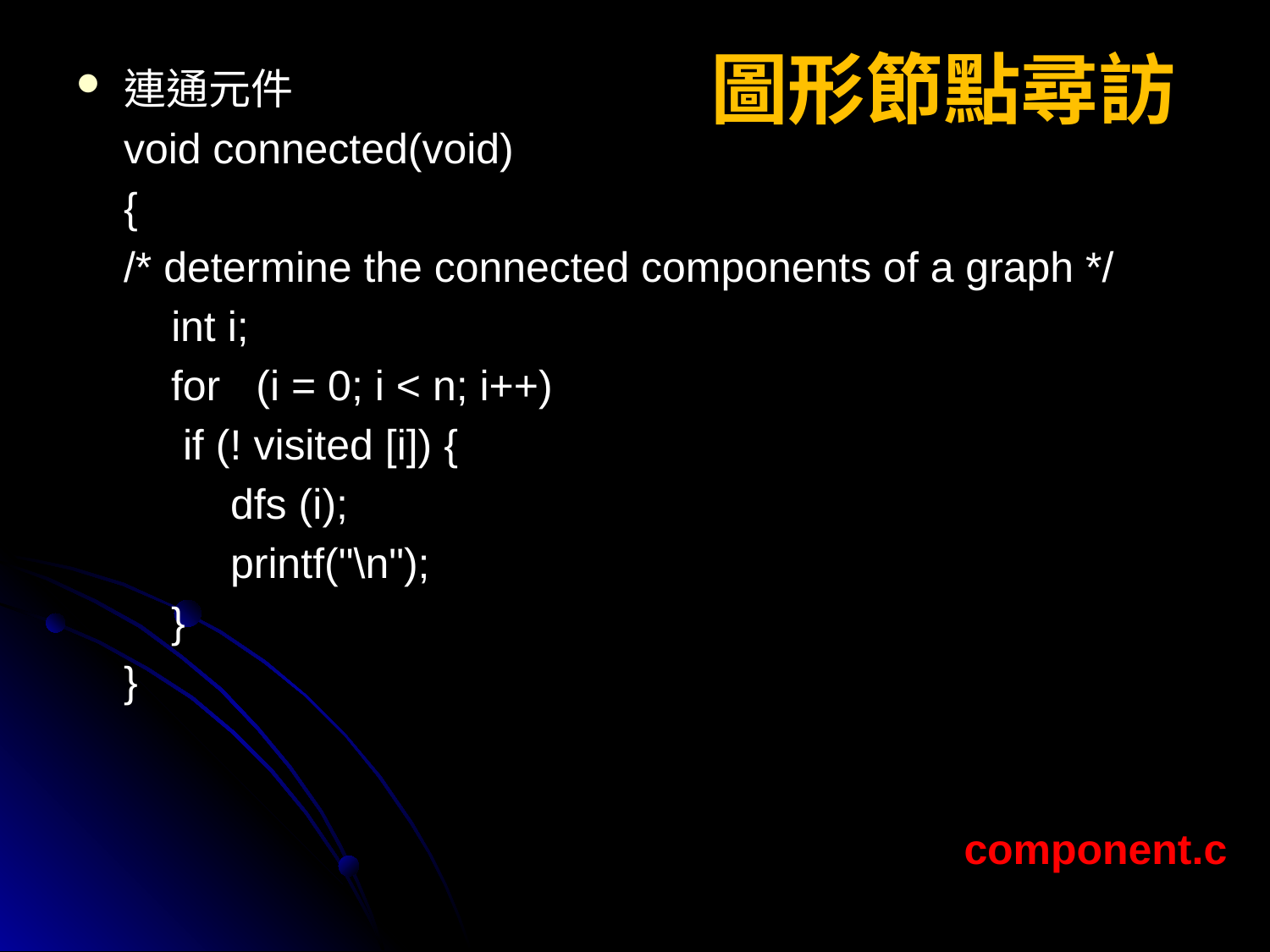

# 圖形節點尋訪
連通元件
    void connected(void)
    {
    /* determine the connected components of a graph */
   	    int i;
        for   (i = 0; i < n; i++)
         if (! visited [i]) {
             dfs (i);
             printf("\n");
        }
    }
component.c